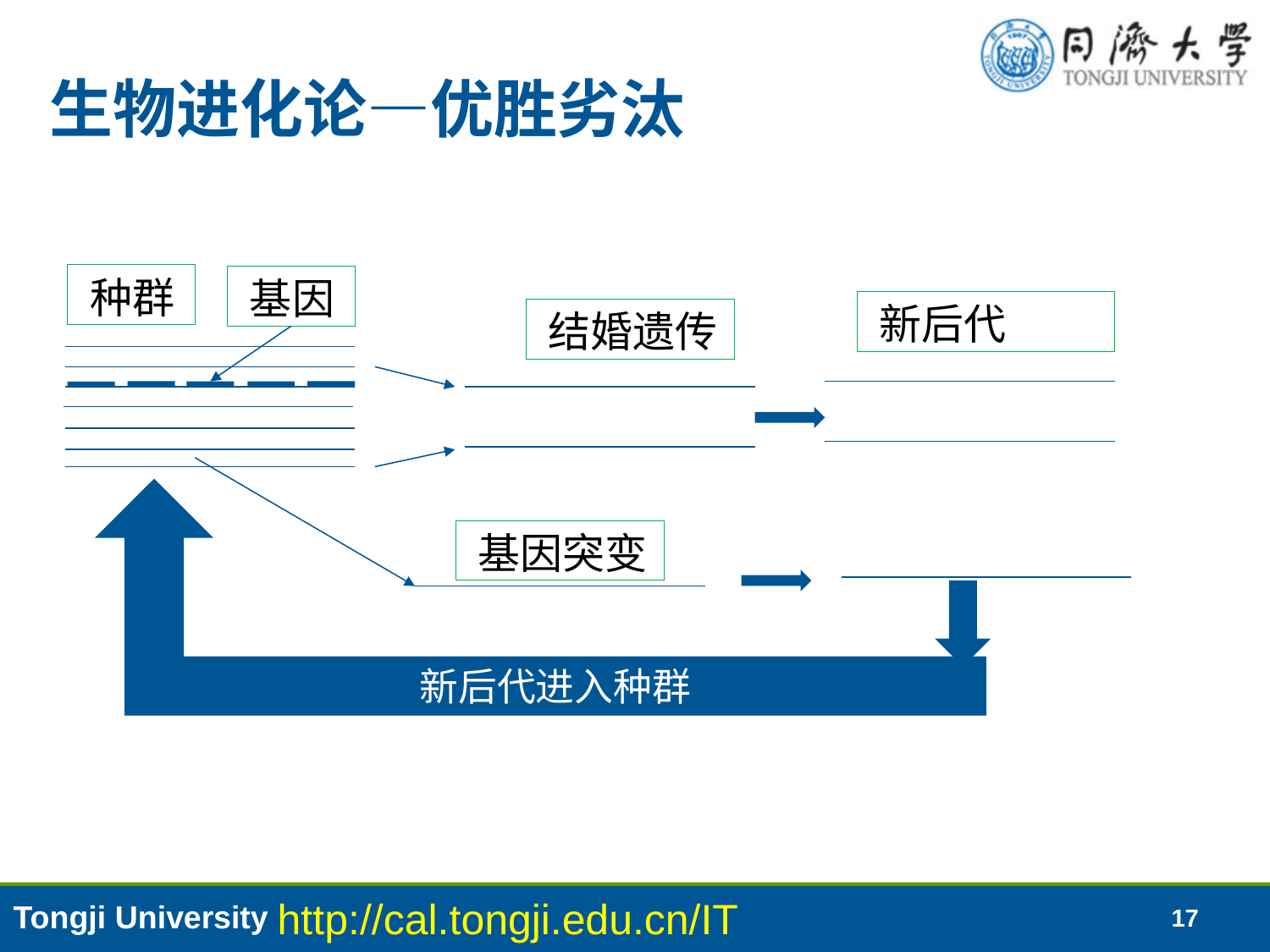

# 生物进化论—优胜劣汰
种群
基因
新后代
结婚遗传

新后代进入种群
基因突变